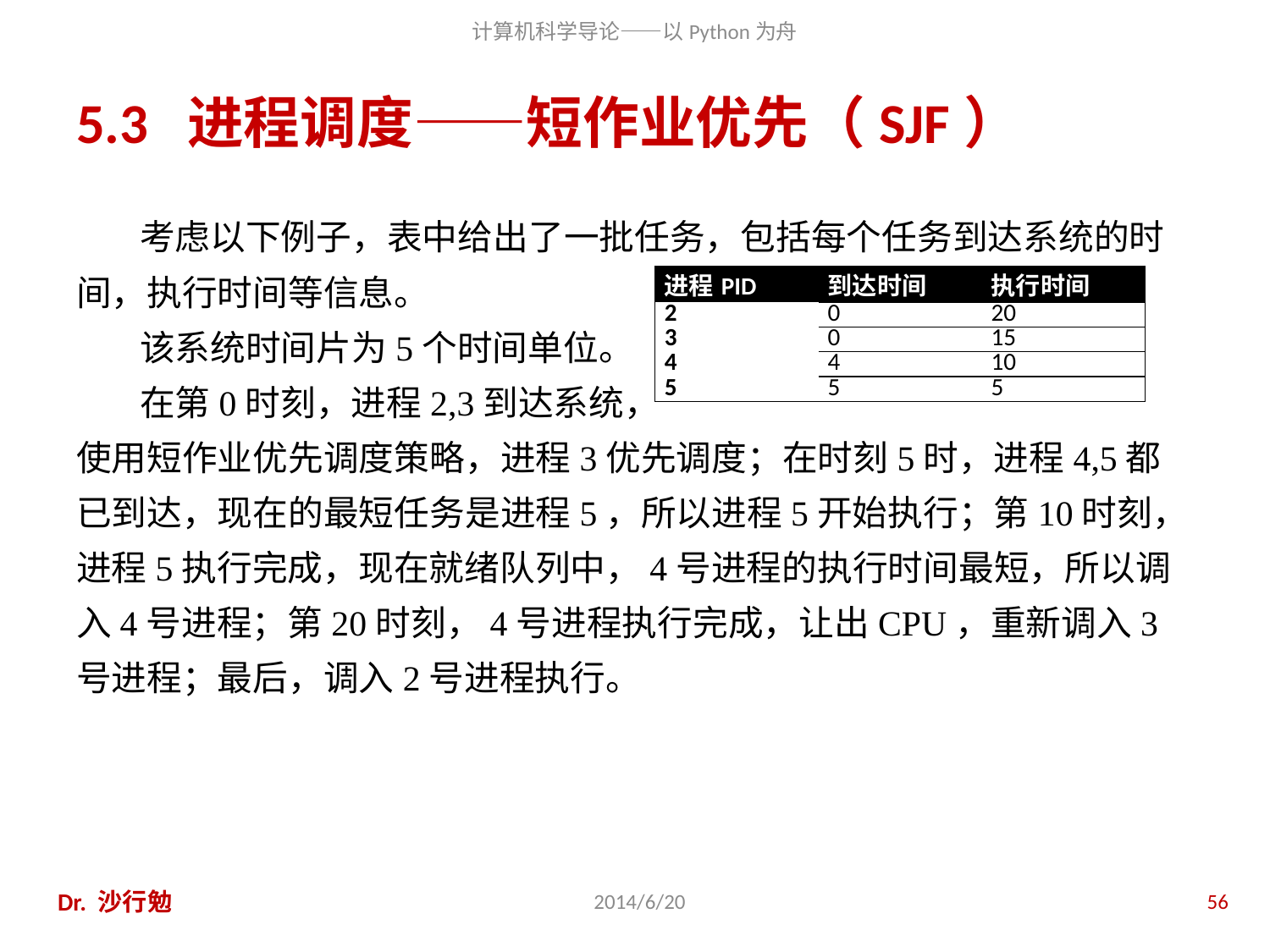

# 5.3  进程调度——短作业优先（SJF）
考虑以下例子，表中给出了一批任务，包括每个任务到达系统的时间，执行时间等信息。
该系统时间片为5个时间单位。
在第0时刻，进程2,3到达系统，
使用短作业优先调度策略，进程3优先调度；在时刻5时，进程4,5都已到达，现在的最短任务是进程5，所以进程5开始执行；第10时刻，进程5执行完成，现在就绪队列中，4号进程的执行时间最短，所以调入4号进程；第20时刻，4号进程执行完成，让出CPU，重新调入3号进程；最后，调入2号进程执行。

| 进程PID | 到达时间 | 执行时间 |
| --- | --- | --- |
| 2 | 0 | 20 |
| 3 | 0 | 15 |
| 4 | 4 | 10 |
| 5 | 5 | 5 |
Dr. 沙行勉
2014/6/20
56